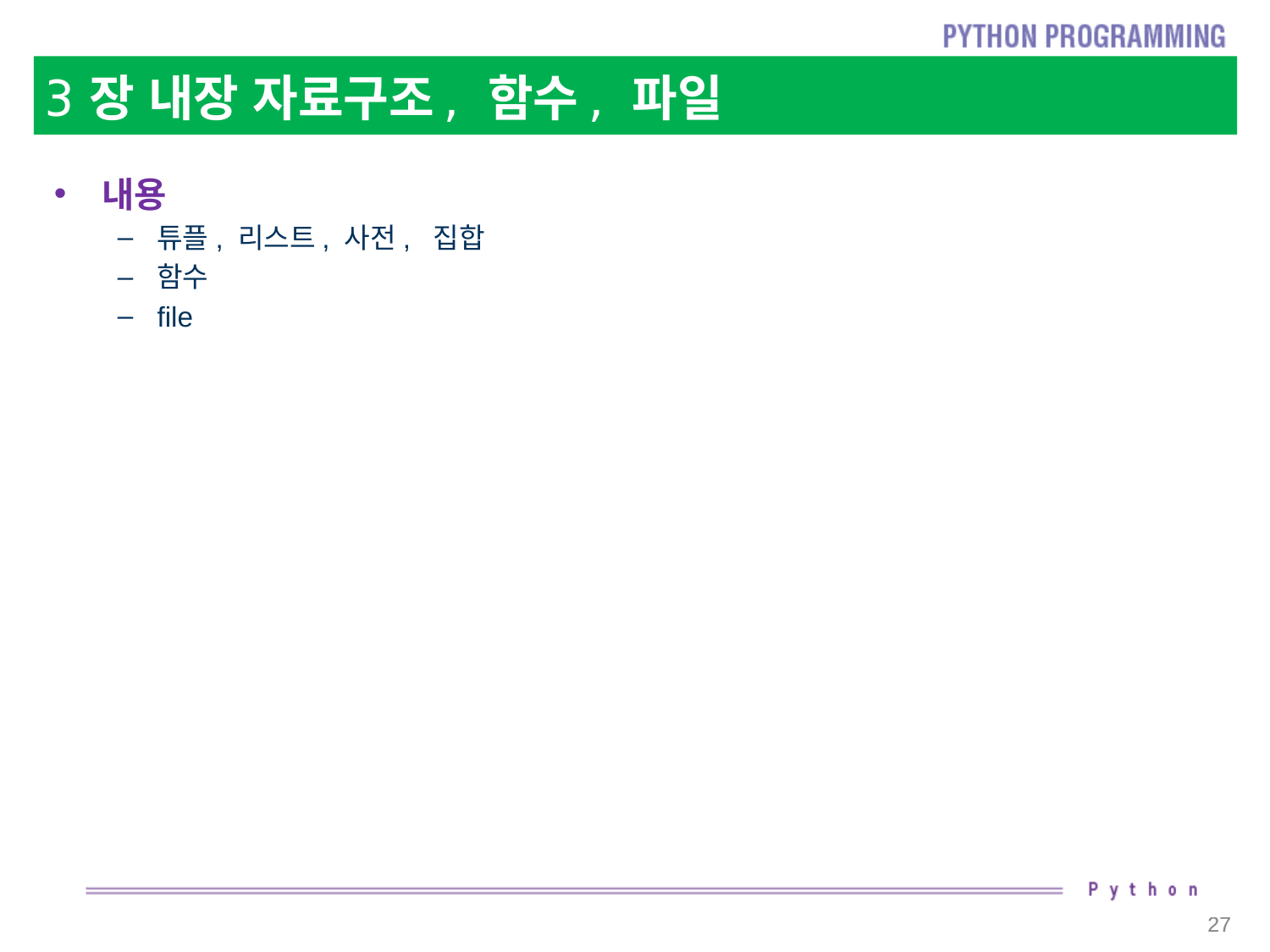

# 3장 내장 자료구조, 함수, 파일
내용
튜플, 리스트, 사전,  집합
함수
file
27